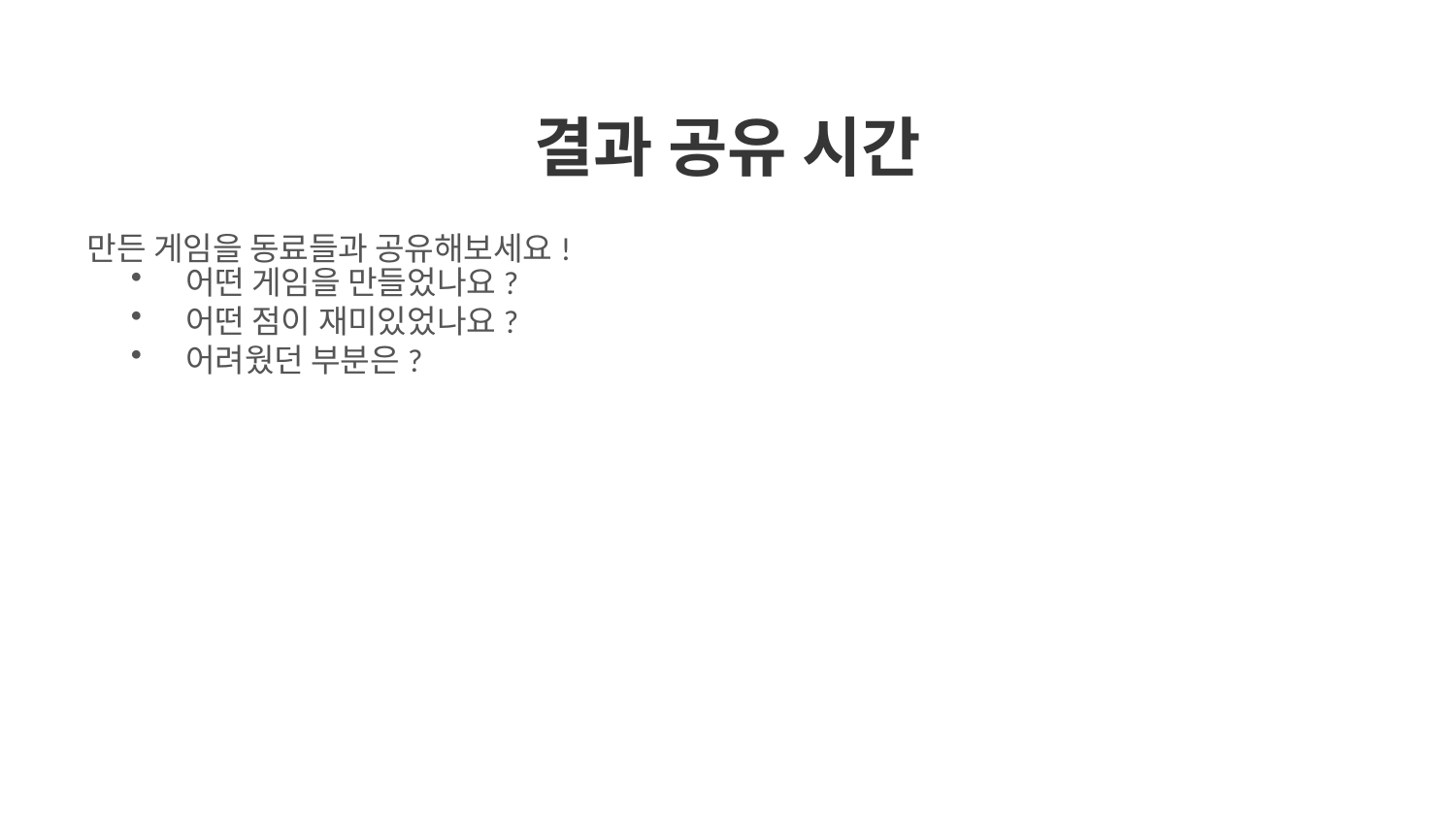

결과 공유 시간
만든 게임을 동료들과 공유해보세요!
어떤 게임을 만들었나요?
어떤 점이 재미있었나요?
어려웠던 부분은?